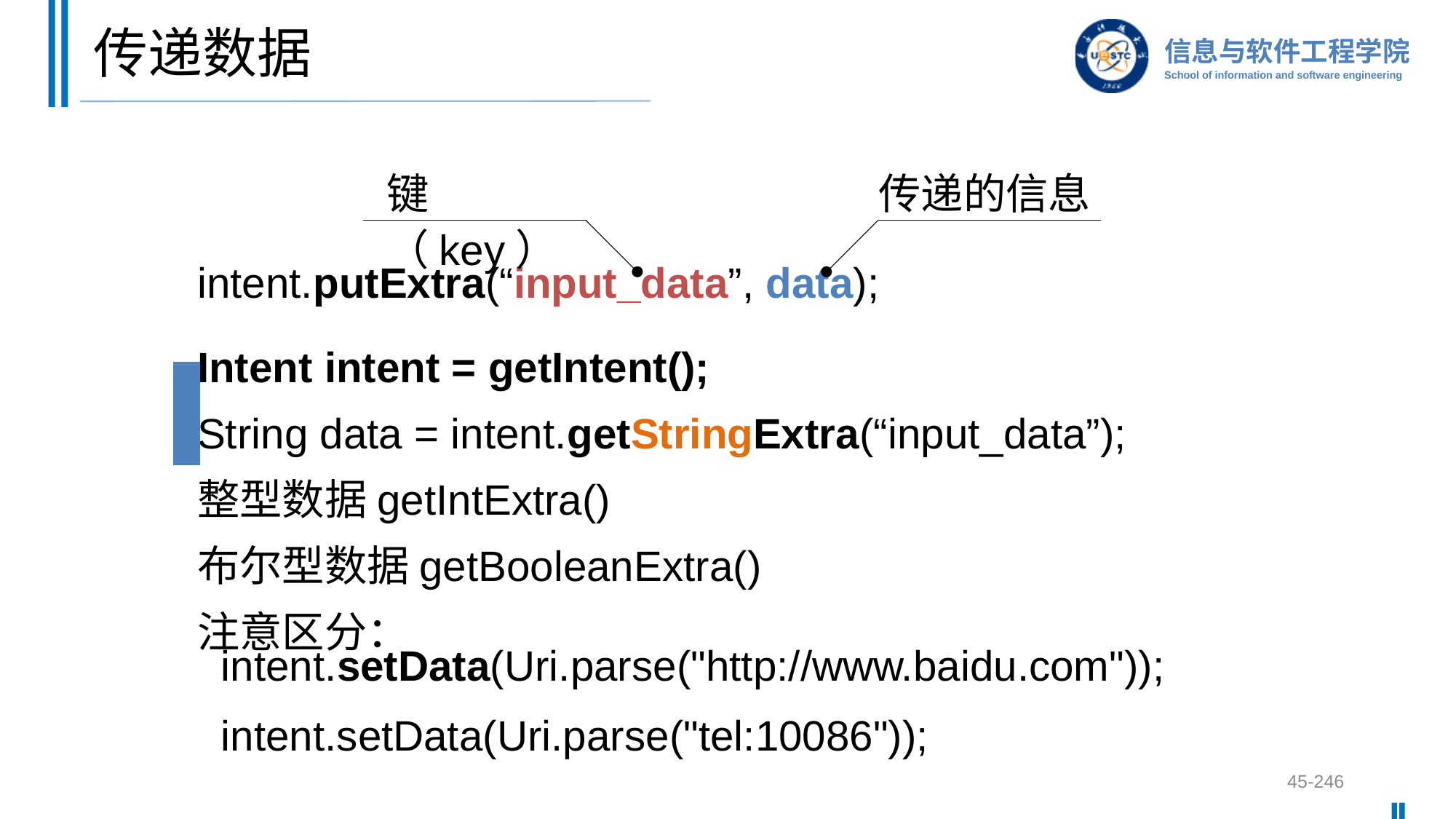

# 传递数据
键（key）
传递的信息

intent.putExtra(“input_data”, data);
Intent intent = getIntent();
String data = intent.getStringExtra(“input_data”);
整型数据getIntExtra()
布尔型数据getBooleanExtra()
注意区分：

intent.setData(Uri.parse("http://www.baidu.com"));
intent.setData(Uri.parse("tel:10086"));
45-246